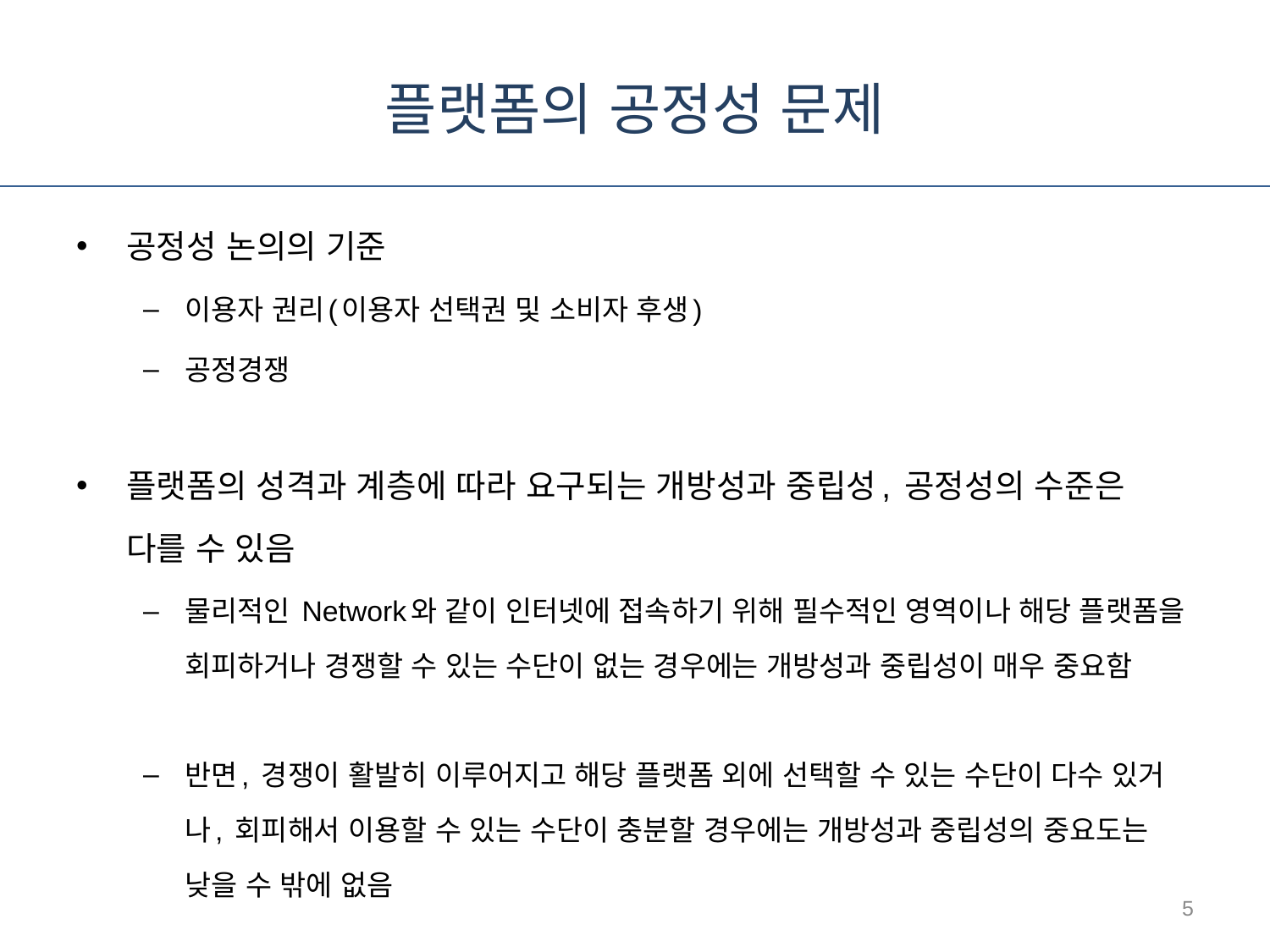

# 플랫폼의 공정성 문제
공정성 논의의 기준
이용자 권리(이용자 선택권 및 소비자 후생)
공정경쟁

플랫폼의 성격과 계층에 따라 요구되는 개방성과 중립성, 공정성의 수준은 다를 수 있음
물리적인 Network와 같이 인터넷에 접속하기 위해 필수적인 영역이나 해당 플랫폼을 회피하거나 경쟁할 수 있는 수단이 없는 경우에는 개방성과 중립성이 매우 중요함

반면, 경쟁이 활발히 이루어지고 해당 플랫폼 외에 선택할 수 있는 수단이 다수 있거나, 회피해서 이용할 수 있는 수단이 충분할 경우에는 개방성과 중립성의 중요도는 낮을 수 밖에 없음

5